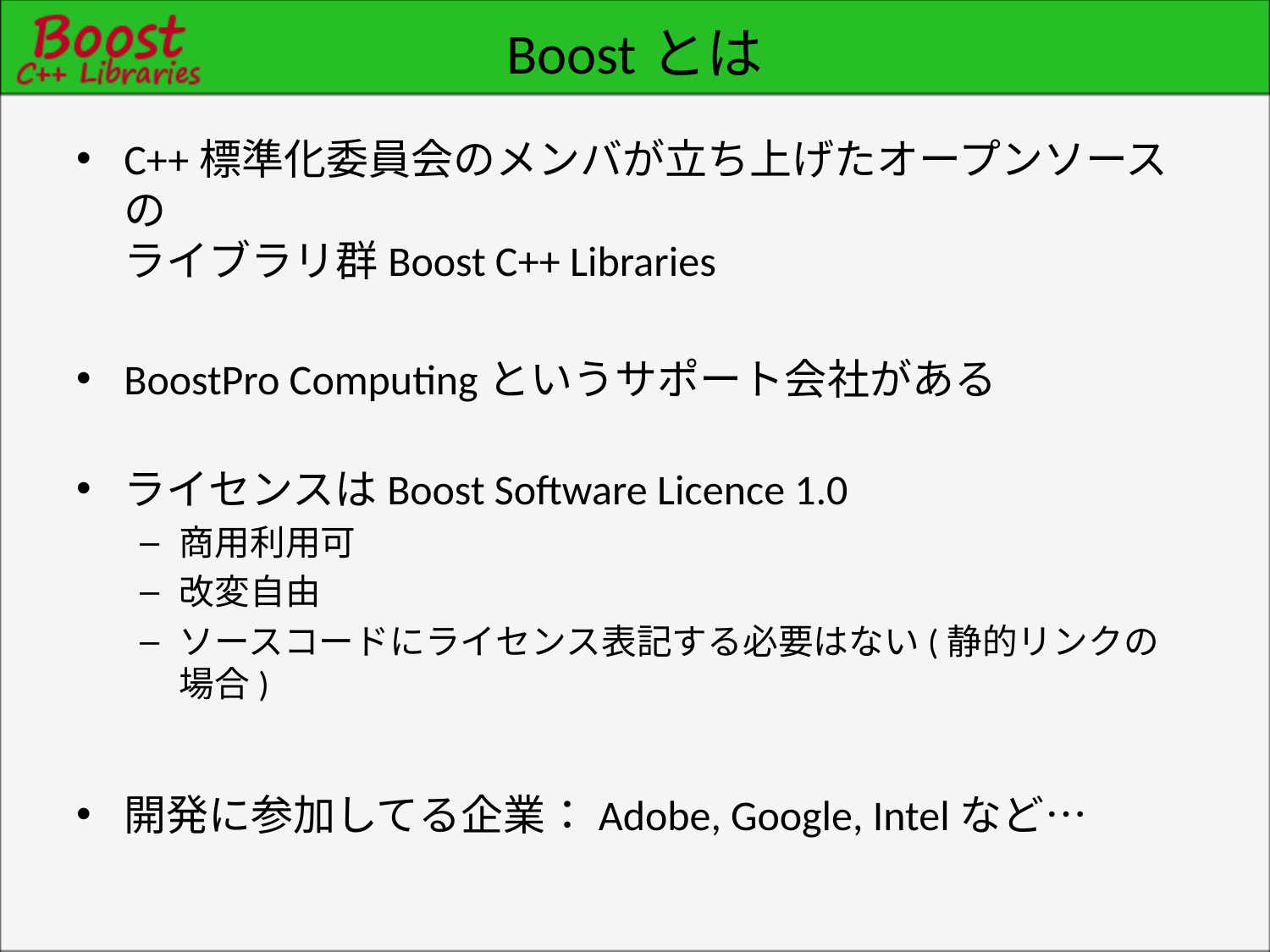

# Boostとは
C++標準化委員会のメンバが立ち上げたオープンソースの
ライブラリ群Boost C++ Libraries

BoostPro Computingというサポート会社がある
ライセンスはBoost Software Licence 1.0
商用利用可
改変自由
ソースコードにライセンス表記する必要はない(静的リンクの場合)

開発に参加してる企業：Adobe, Google, Intelなど…